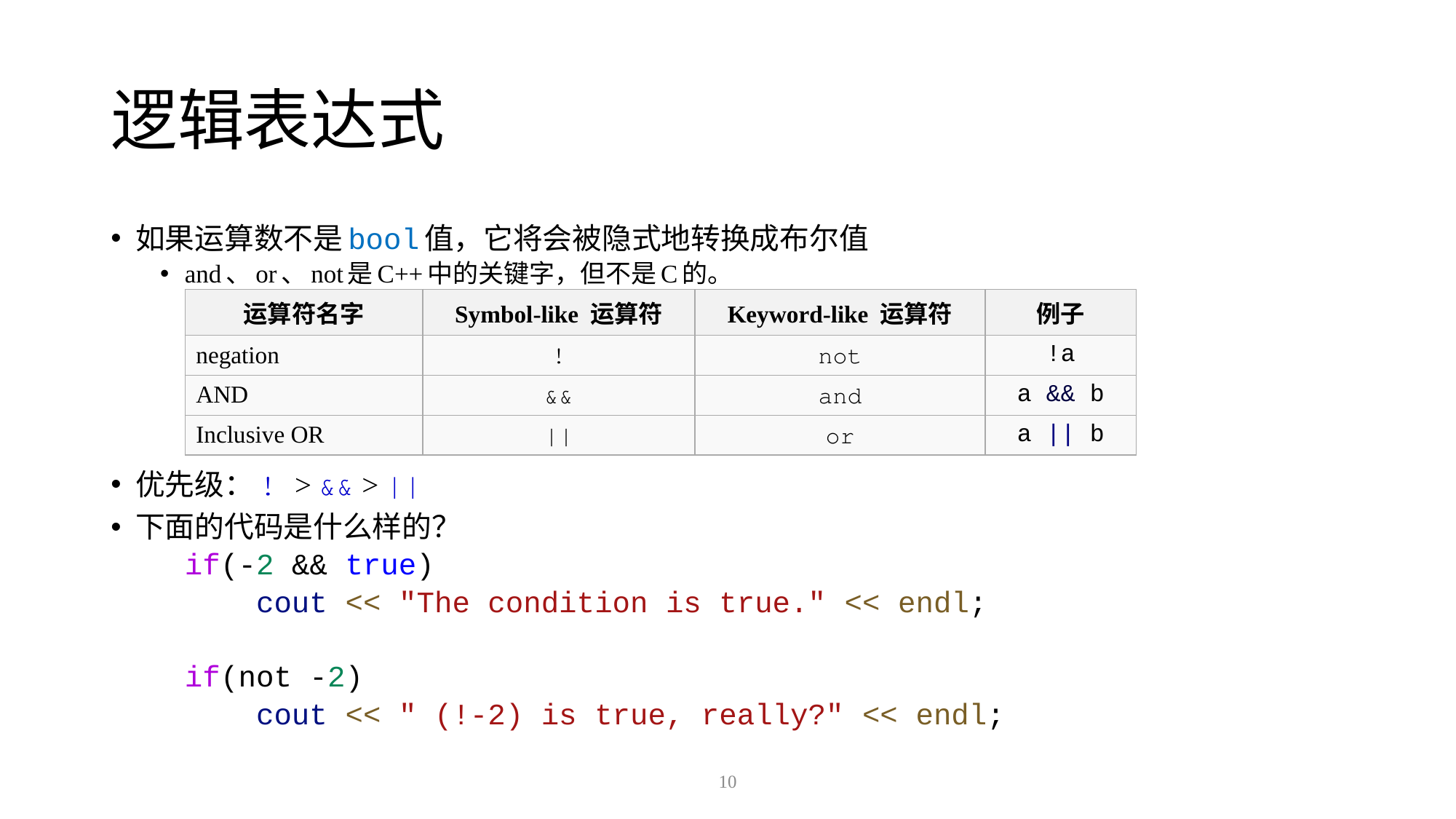

# 逻辑表达式
如果运算数不是bool值，它将会被隐式地转换成布尔值
​and、or、not是C++中的关键字，但不是C的。

优先级：! > && > ||
下面的代码是什么样的？
if(-2 && true)
    cout << "The condition is true." << endl;

if(not -2)
    cout << " (!-2) is true, really?" << endl;

| 运算符名字 | Symbol-like 运算符 | Keyword-like 运算符 | 例子 |
| --- | --- | --- | --- |
| negation | ! | not | !a |
| AND | && | and | a && b |
| Inclusive OR | || | or | a || b |
10